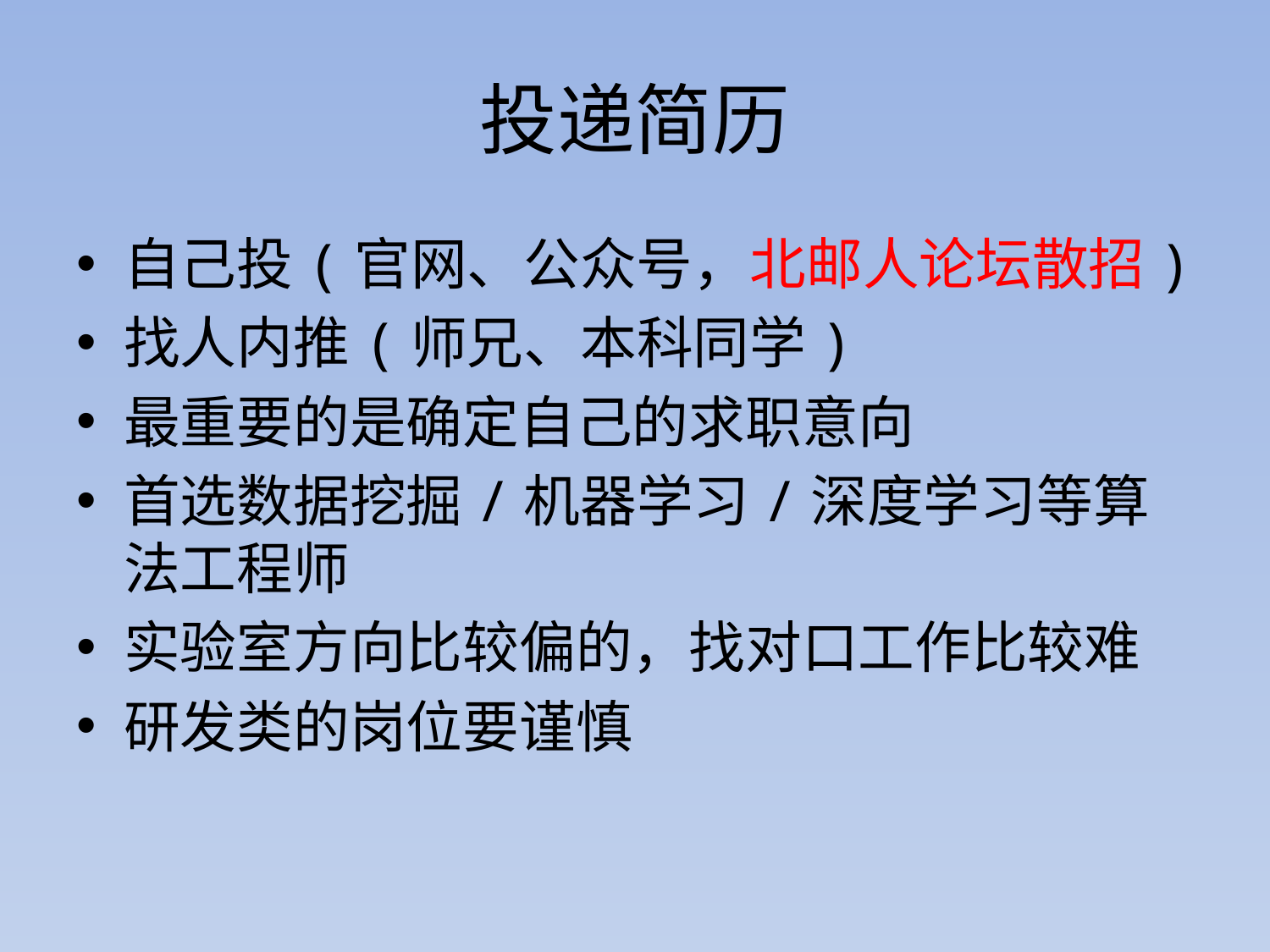

# 投递简历
自己投(官网、公众号，北邮人论坛散招)
找人内推(师兄、本科同学)
最重要的是确定自己的求职意向
首选数据挖掘/机器学习/深度学习等算法工程师
实验室方向比较偏的，找对口工作比较难
研发类的岗位要谨慎